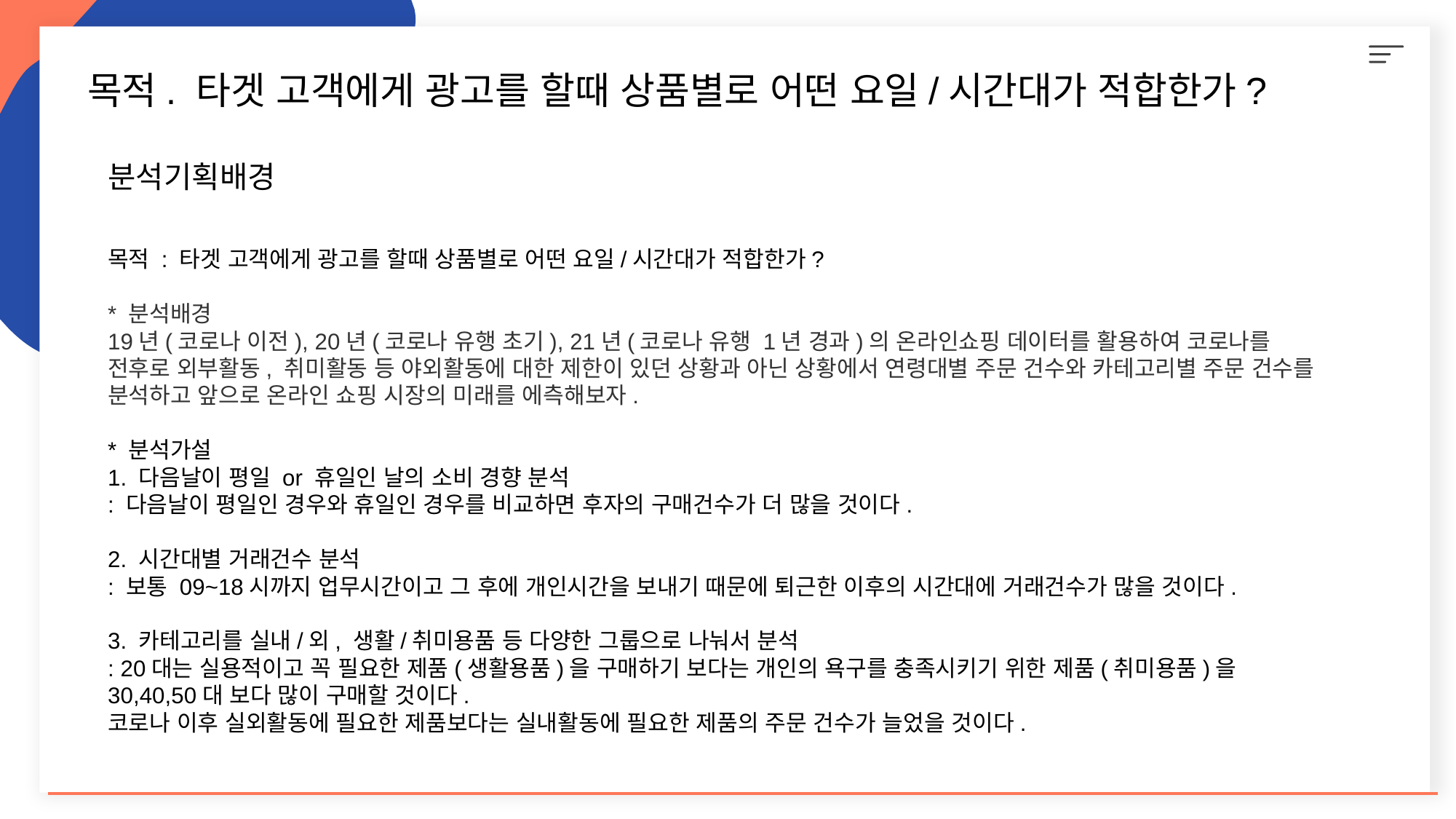

목적. 타겟 고객에게 광고를 할때 상품별로 어떤 요일/시간대가 적합한가?
분석기획배경

목적 : 타겟 고객에게 광고를 할때 상품별로 어떤 요일/시간대가 적합한가?

* 분석배경
19년(코로나 이전), 20년(코로나 유행 초기), 21년(코로나 유행 1년 경과)의 온라인쇼핑 데이터를 활용하여 코로나를 전후로 외부활동, 취미활동 등 야외활동에 대한 제한이 있던 상황과 아닌 상황에서 연령대별 주문 건수와 카테고리별 주문 건수를 분석하고 앞으로 온라인 쇼핑 시장의 미래를 에측해보자.
* 분석가설
1. 다음날이 평일 or 휴일인 날의 소비 경향 분석
: 다음날이 평일인 경우와 휴일인 경우를 비교하면 후자의 구매건수가 더 많을 것이다.

2. 시간대별 거래건수 분석
: 보통 09~18시까지 업무시간이고 그 후에 개인시간을 보내기 때문에 퇴근한 이후의 시간대에 거래건수가 많을 것이다.

3. 카테고리를 실내/외, 생활/취미용품 등 다양한 그룹으로 나눠서 분석
: 20대는 실용적이고 꼭 필요한 제품(생활용품)을 구매하기 보다는 개인의 욕구를 충족시키기 위한 제품(취미용품)을 30,40,50대 보다 많이 구매할 것이다.
코로나 이후 실외활동에 필요한 제품보다는 실내활동에 필요한 제품의 주문 건수가 늘었을 것이다.